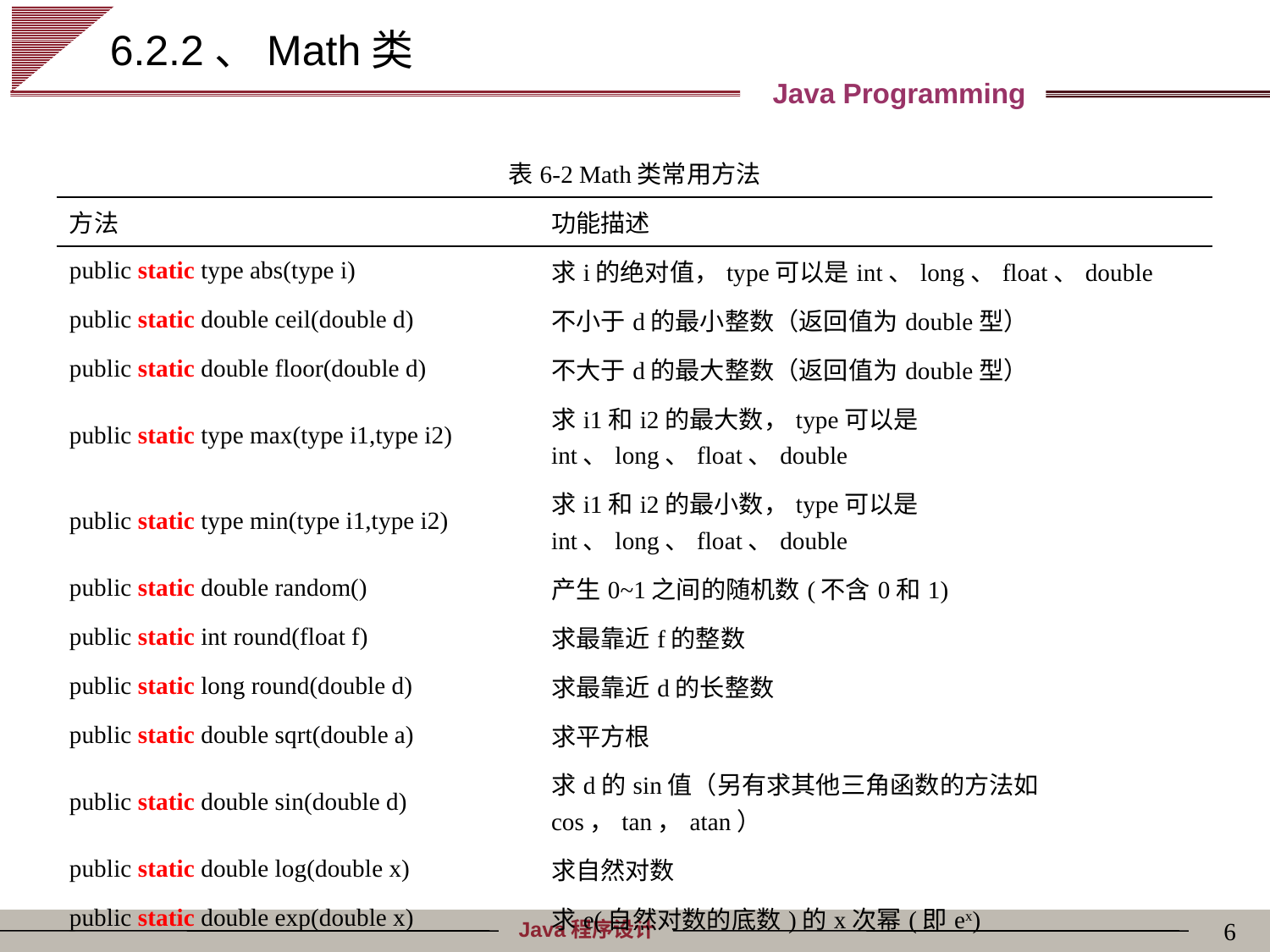

# 6.2.2、Math类
| 表6-2 Math类常用方法 |  |
| --- | --- |
| 方法 | 功能描述 |
| public static type abs(type i) | 求i的绝对值，type可以是int、long、float、double |
| public static double ceil(double d) | 不小于d的最小整数（返回值为double型） |
| public static double floor(double d) | 不大于d的最大整数（返回值为double型） |
| public static type max(type i1,type i2) | 求i1和i2的最大数，type可以是int、long、float、double |
| public static type min(type i1,type i2) | 求i1和i2的最小数，type可以是int、long、float、double |
| public static double random() | 产生0~1之间的随机数(不含0和1) |
| public static int round(float f) | 求最靠近f的整数 |
| public static long round(double d) | 求最靠近d的长整数 |
| public static double sqrt(double a) | 求平方根 |
| public static double sin(double d) | 求d的sin值（另有求其他三角函数的方法如cos，tan，atan） |
| public static double log(double x) | 求自然对数 |
| public static double exp(double x) | 求e(自然对数的底数)的x次幂(即ex) |
| public static double pow(double a, double b) | 求a的b次幂(即ab) |